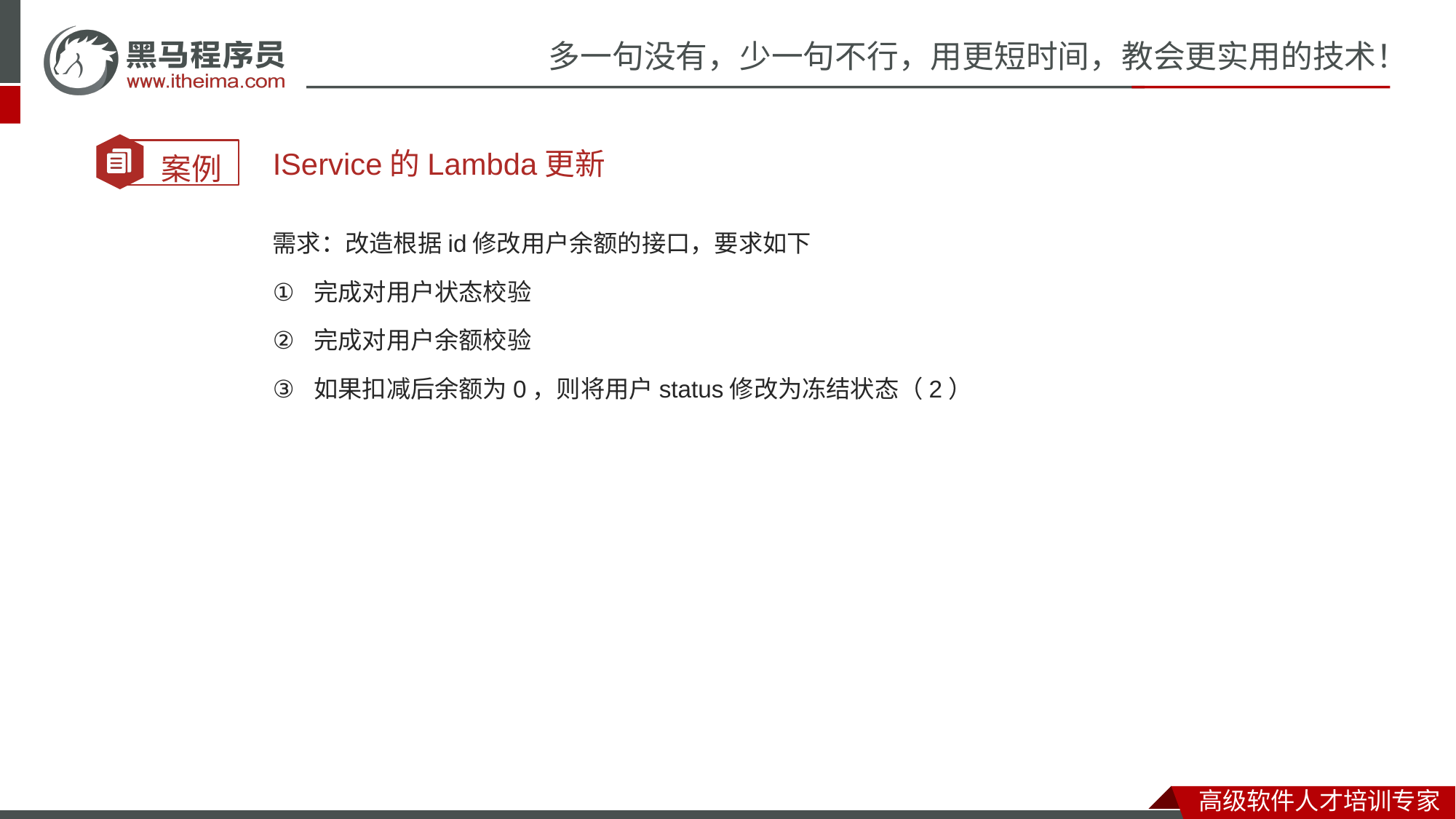

IService的Lambda更新
需求：改造根据id修改用户余额的接口，要求如下
完成对用户状态校验
完成对用户余额校验
如果扣减后余额为0，则将用户status修改为冻结状态（2）